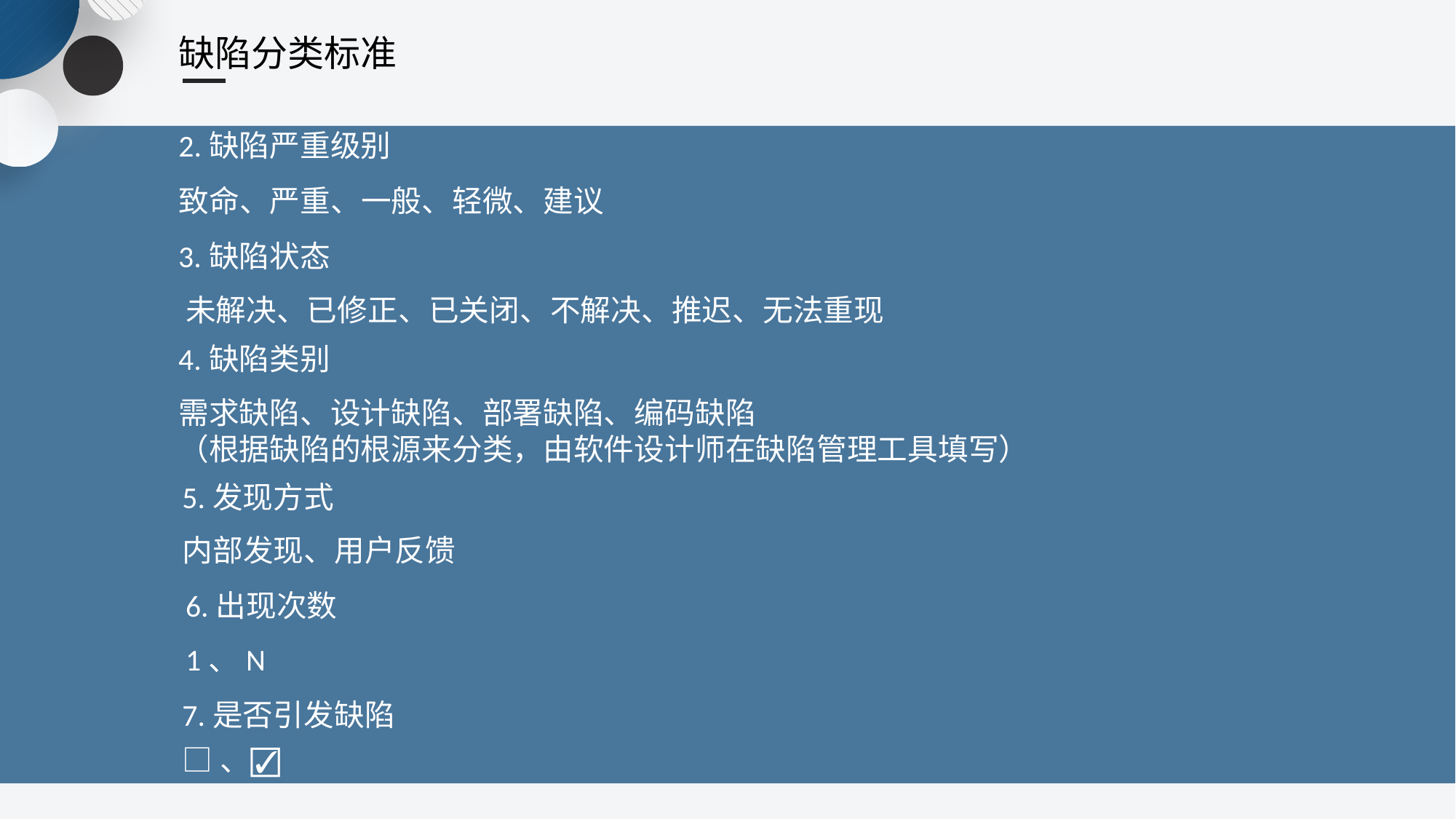

缺陷分类标准

2.缺陷严重级别

致命、严重、一般、轻微、建议
3.缺陷状态
未解决、已修正、已关闭、不解决、推迟、无法重现
4.缺陷类别
需求缺陷、设计缺陷、部署缺陷、编码缺陷
（根据缺陷的根源来分类，由软件设计师在缺陷管理工具填写）
5.发现方式
内部发现、用户反馈
6.出现次数
1、N
7.是否引发缺陷
□、☑